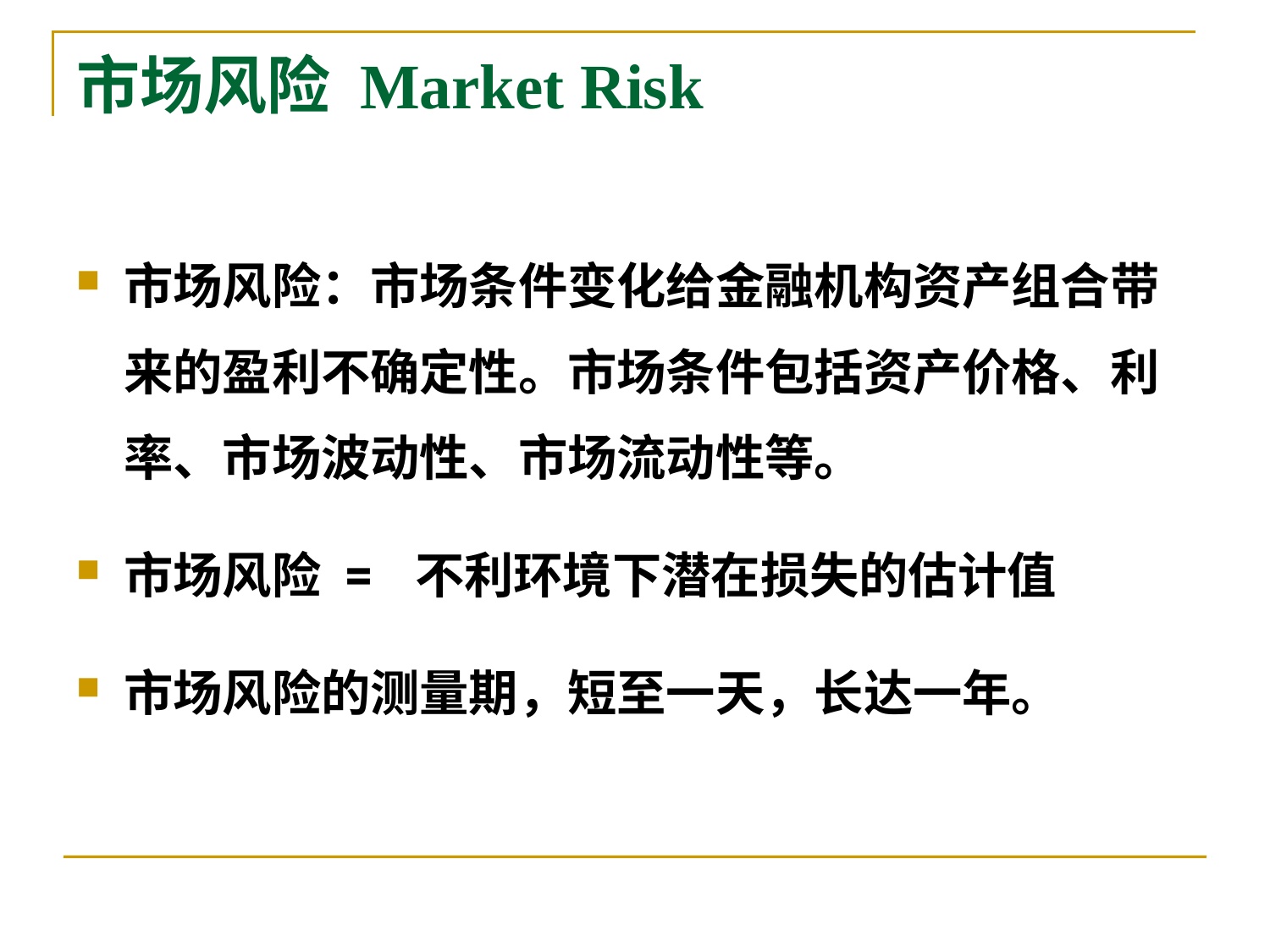

# 市场风险 Market Risk
市场风险：市场条件变化给金融机构资产组合带来的盈利不确定性。市场条件包括资产价格、利率、市场波动性、市场流动性等。
市场风险 = 不利环境下潜在损失的估计值
市场风险的测量期，短至一天，长达一年。